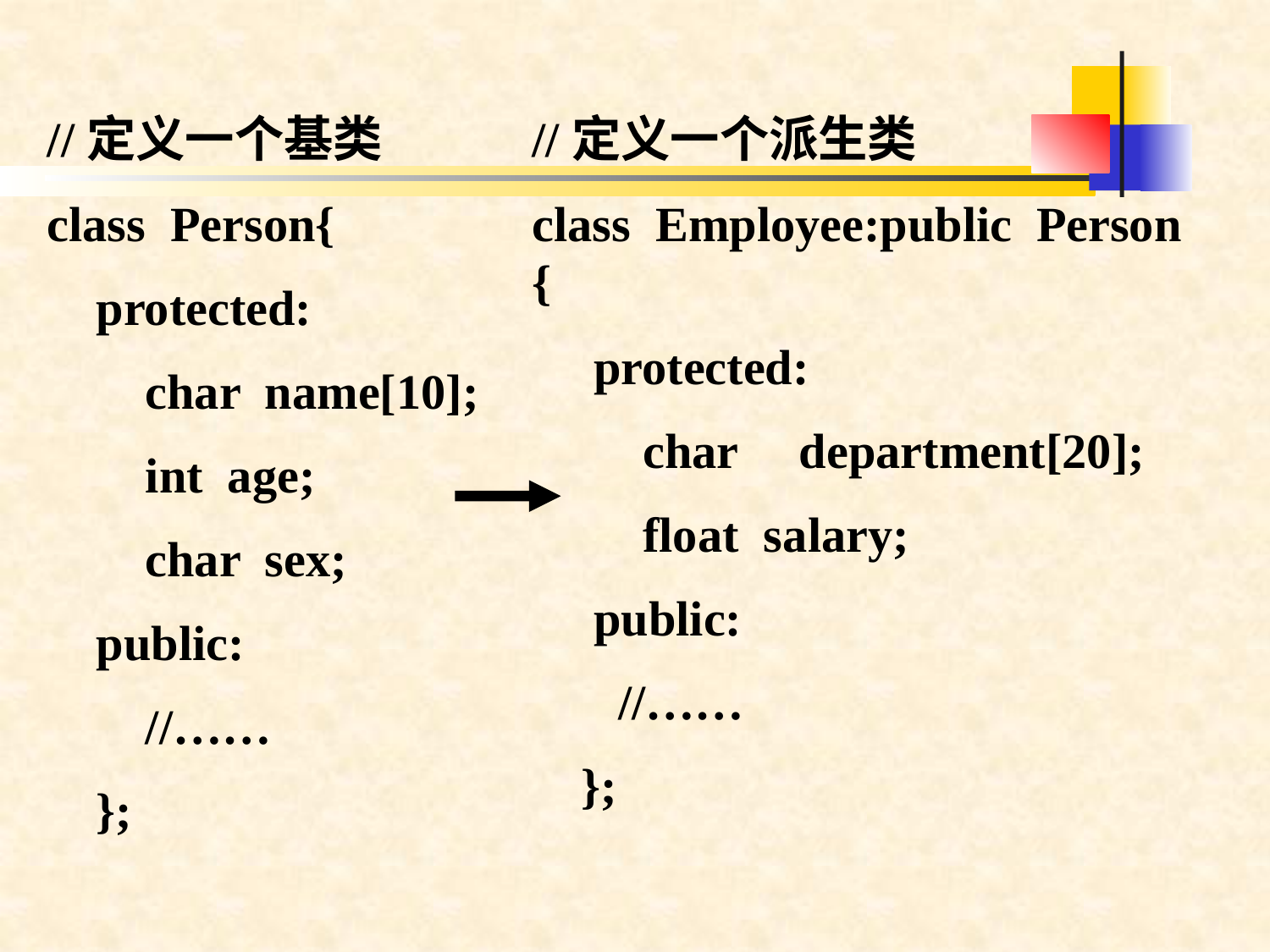

//定义一个基类
class  Person{
    protected:
        char  name[10];
        int  age;
        char  sex;
    public:
        //……
    };
//定义一个派生类
class  Employee:public  Person {
     protected:
         char     department[20];
         float  salary;
     public:
       //……
    };